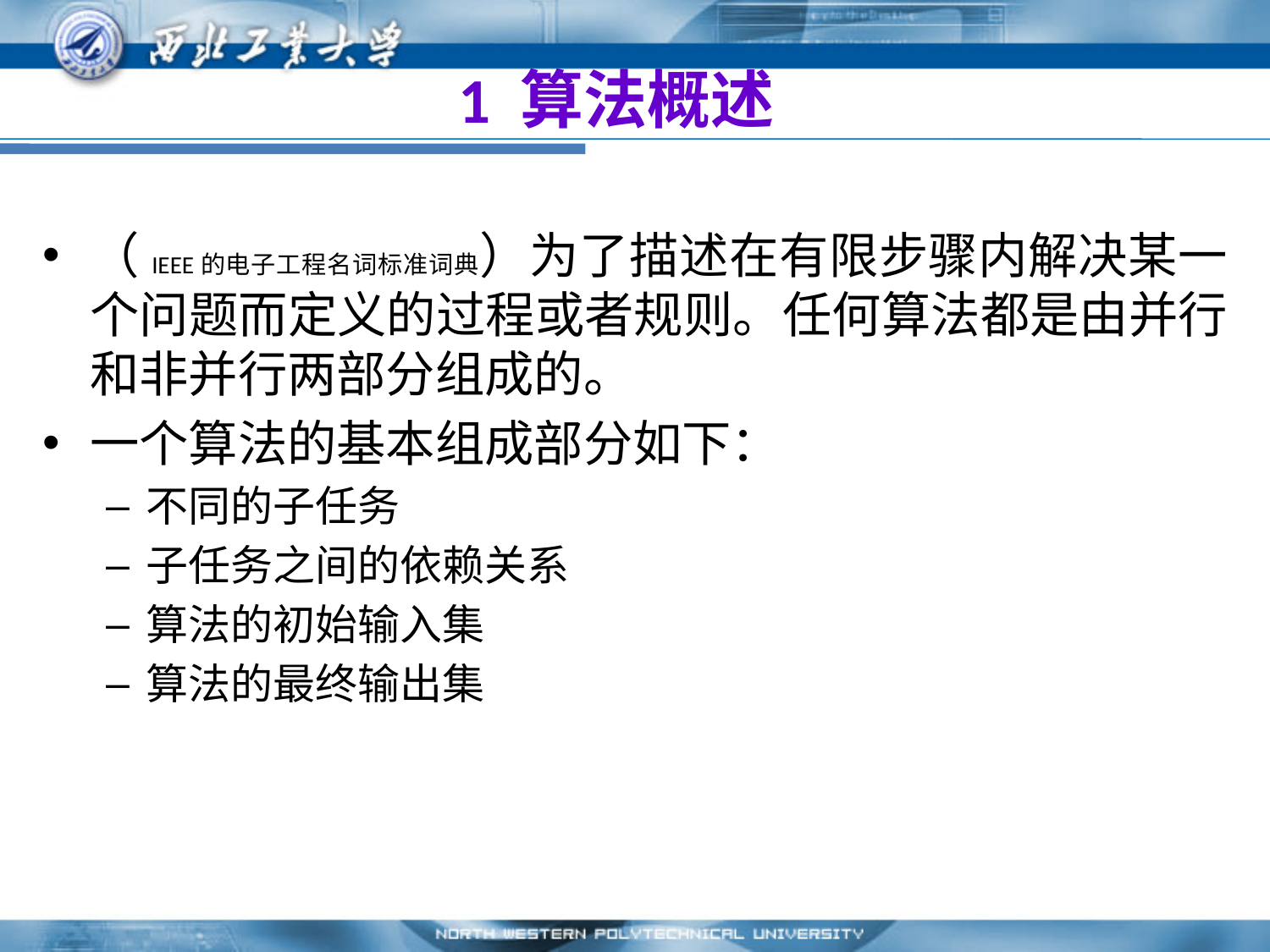

# 1 算法概述
（IEEE的电子工程名词标准词典）为了描述在有限步骤内解决某一个问题而定义的过程或者规则。任何算法都是由并行和非并行两部分组成的。
一个算法的基本组成部分如下：
不同的子任务
子任务之间的依赖关系
算法的初始输入集
算法的最终输出集